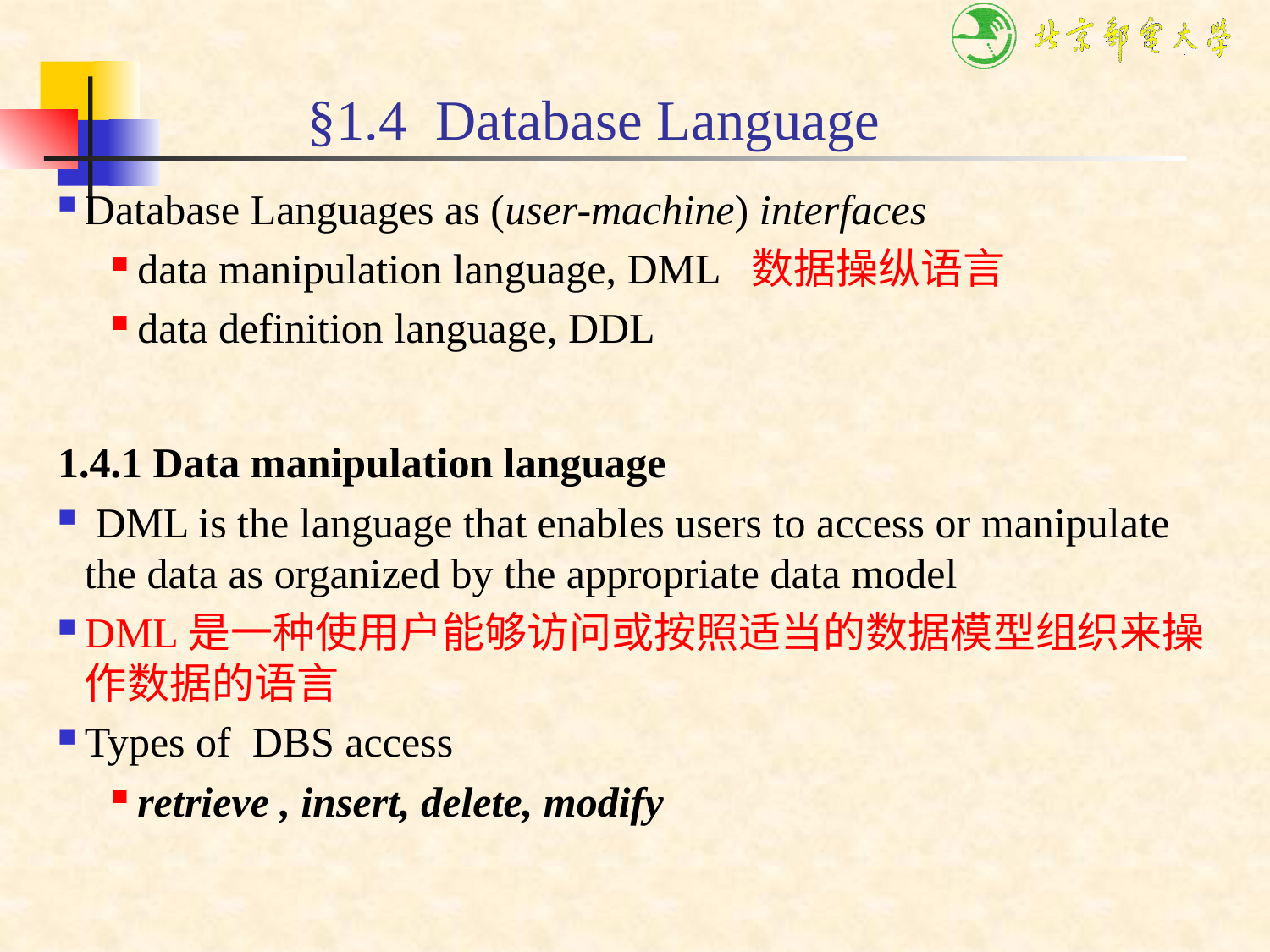

# §1.4  Database Language
Database Languages as (user-machine) interfaces
data manipulation language, DML  数据操纵语言
data definition language, DDL

1.4.1 Data manipulation language
 DML is the language that enables users to access or manipulate the data as organized by the appropriate data model
DML是一种使用户能够访问或按照适当的数据模型组织来操作数据的语言
Types of  DBS access
retrieve , insert, delete, modify
54